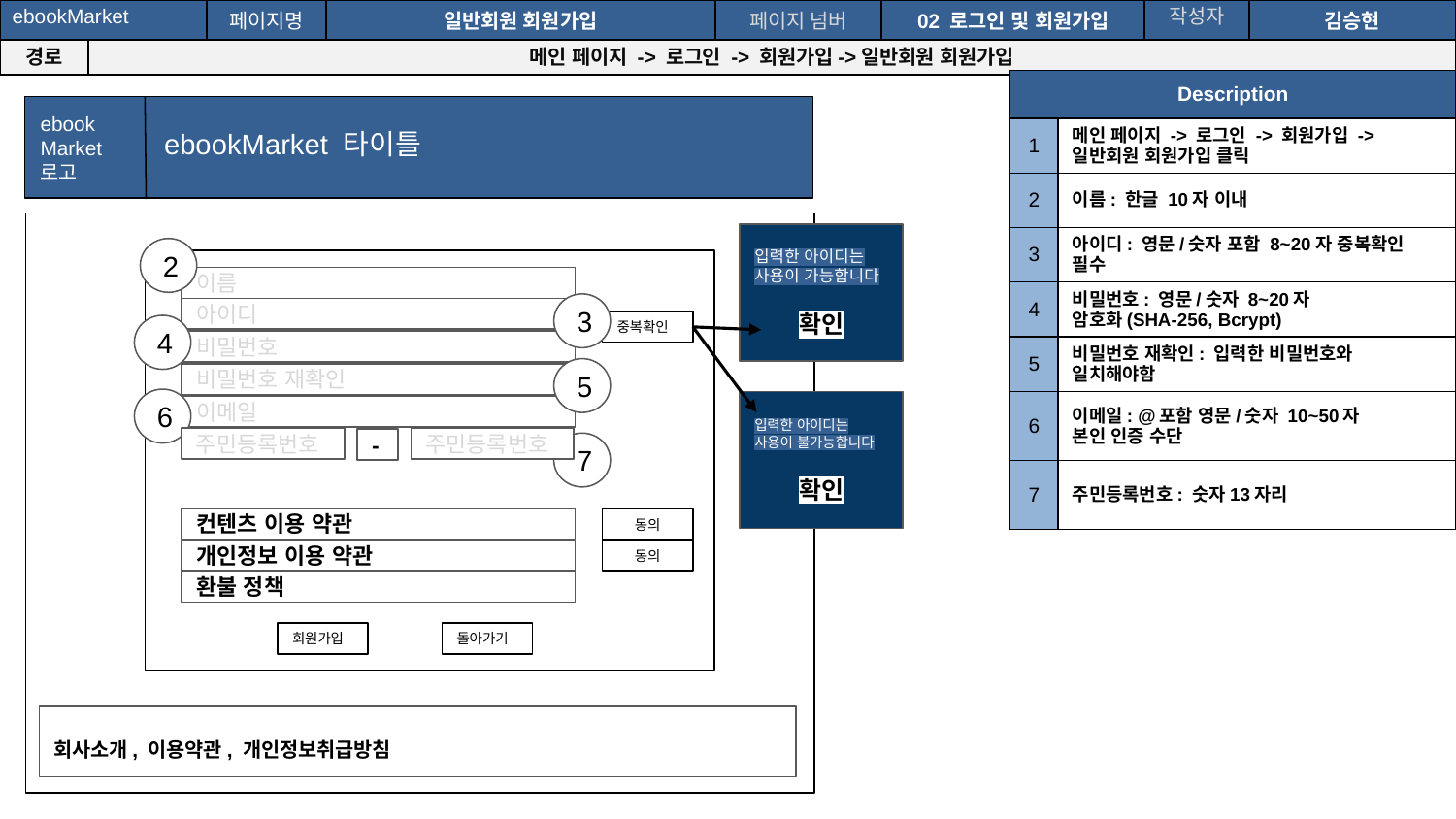

| ebookMarket |  | 페이지명 | 일반회원 회원가입 | 페이지 넘버 | 02 로그인 및 회원가입 | 작성자 | 김승현 |
| --- | --- | --- | --- | --- | --- | --- | --- |
| 경로 | 메인 페이지 -> 로그인 -> 회원가입->일반회원 회원가입 |  |  |  |  |  |  |
| Description |  |
| --- | --- |
| 1 | 메인 페이지 -> 로그인 -> 회원가입 -> 일반회원 회원가입 클릭 |
| 2 | 이름: 한글 10자 이내 |
| 3 | 아이디: 영문/숫자 포함 8~20자 중복확인 필수 |
| 4 | 비밀번호: 영문/숫자 8~20자 암호화(SHA-256, Bcrypt) |
| 5 | 비밀번호 재확인: 입력한 비밀번호와 일치해야함 |
| 6 | 이메일: @포함 영문/숫자 10~50자 본인 인증 수단 |
| 7 | 주민등록번호: 숫자13자리 |
ebook
Market 로고

ebookMarket 타이틀

입력한 아이디는 사용이 가능합니다

확인
2

이름
3
아이디
중복확인
4
비밀번호
5
비밀번호 재확인
6
입력한 아이디는 사용이 불가능합니다

확인
이메일
주민등록번호
주민등록번호
-
7
컨텐츠 이용 약관
동의
개인정보 이용 약관
동의
환불 정책
회원가입
돌아가기

회사소개, 이용약관, 개인정보취급방침